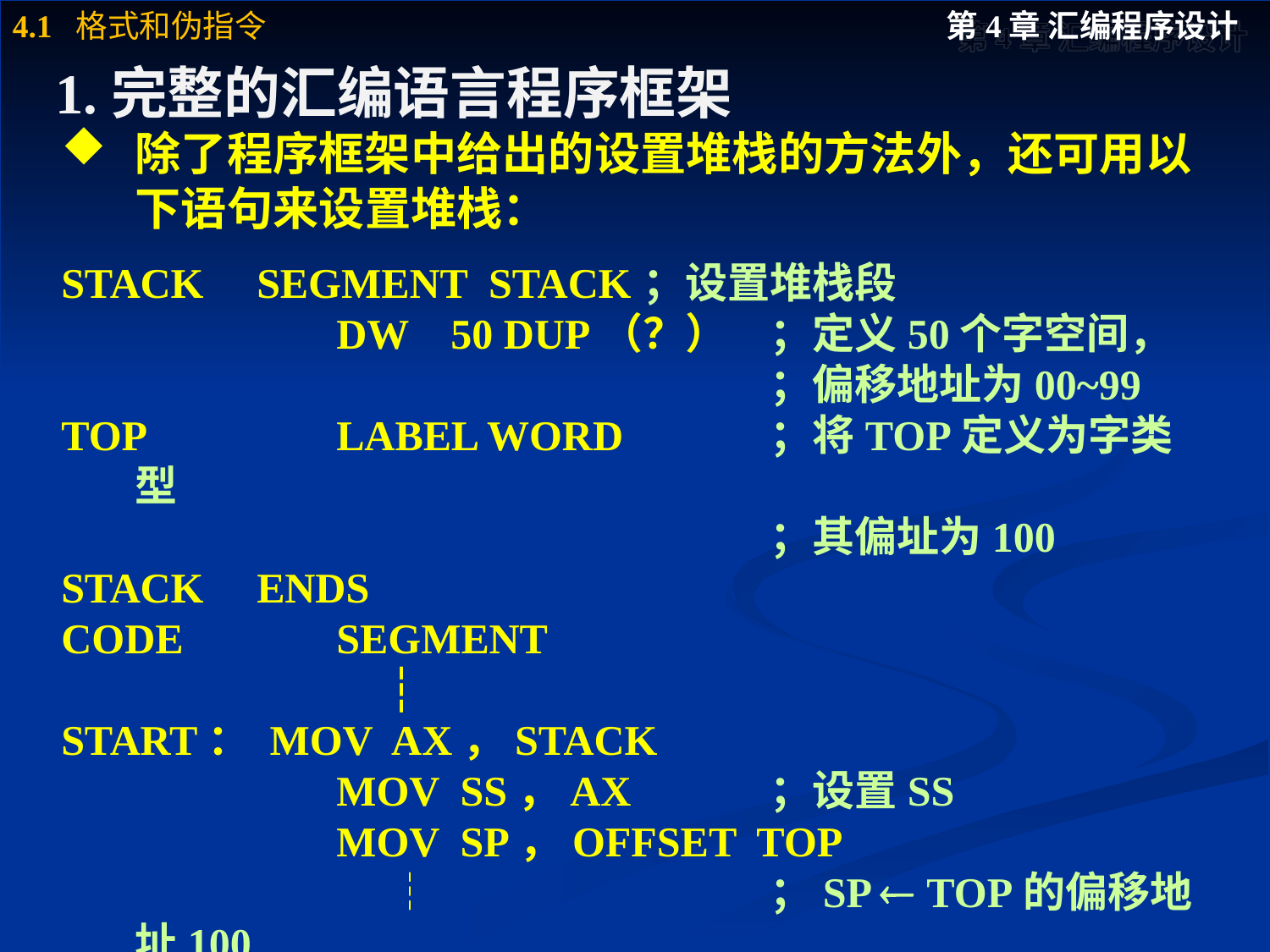

# 1.完整的汇编语言程序框架
除了程序框架中给出的设置堆栈的方法外，还可用以下语句来设置堆栈：
STACK     SEGMENT  STACK	；设置堆栈段
		       DW    50 DUP（？）	；定义50个字空间，
						；偏移地址为00~99
TOP	       LABEL WORD	        	；将TOP定义为字类型
						；其偏址为100
STACK     ENDS
CODE	       SEGMENT
			┆
START： MOV  AX，STACK
		       MOV  SS，AX		；设置SS
		       MOV  SP，OFFSET  TOP
			┆			；SP ← TOP的偏移地址100
CODE	      ENDS